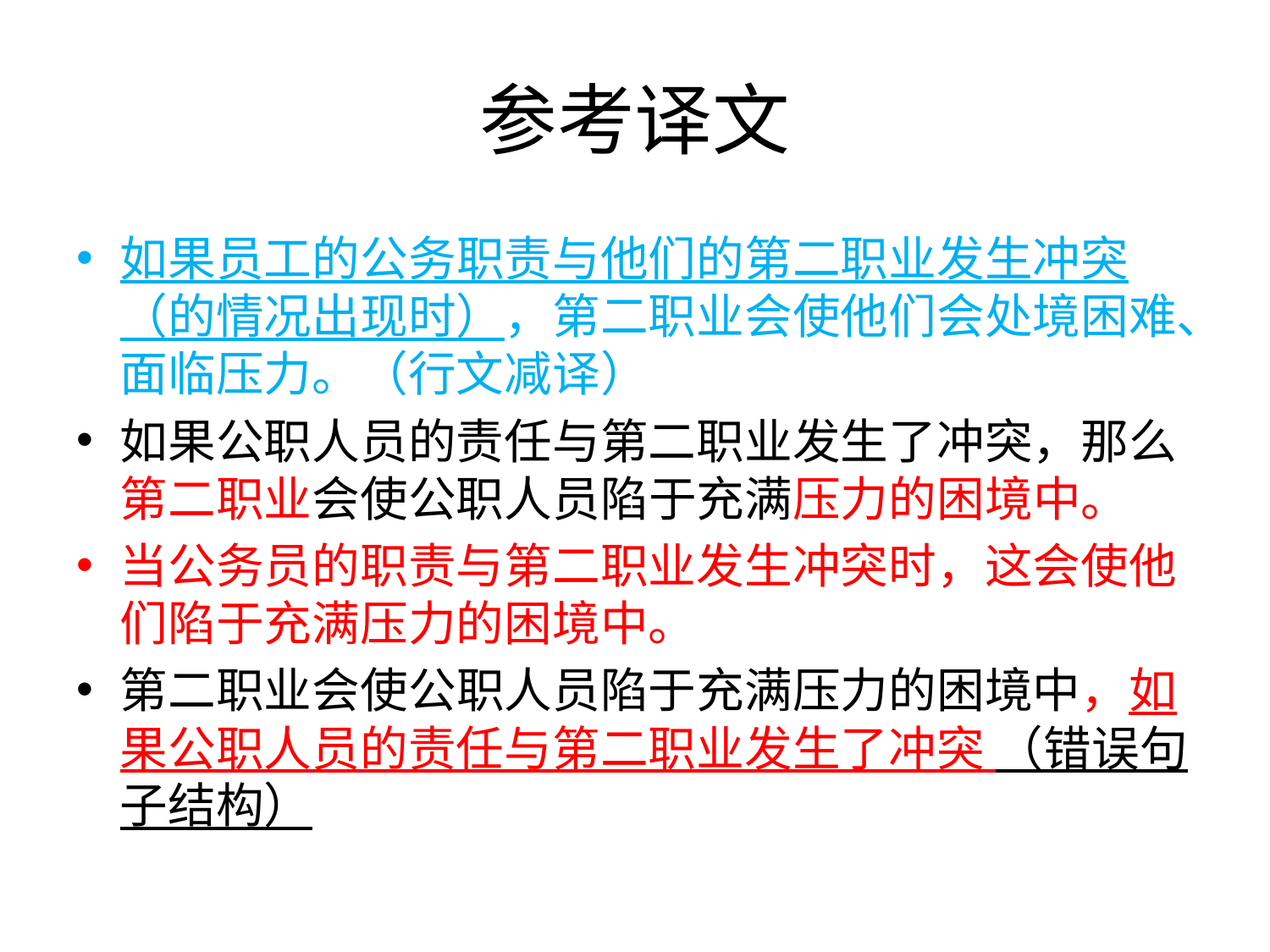

# 参考译文
如果员工的公务职责与他们的第二职业发生冲突（的情况出现时），第二职业会使他们会处境困难、面临压力。（行文减译）
如果公职人员的责任与第二职业发生了冲突，那么第二职业会使公职人员陷于充满压力的困境中。
当公务员的职责与第二职业发生冲突时，这会使他们陷于充满压力的困境中。
第二职业会使公职人员陷于充满压力的困境中，如果公职人员的责任与第二职业发生了冲突 （错误句子结构）